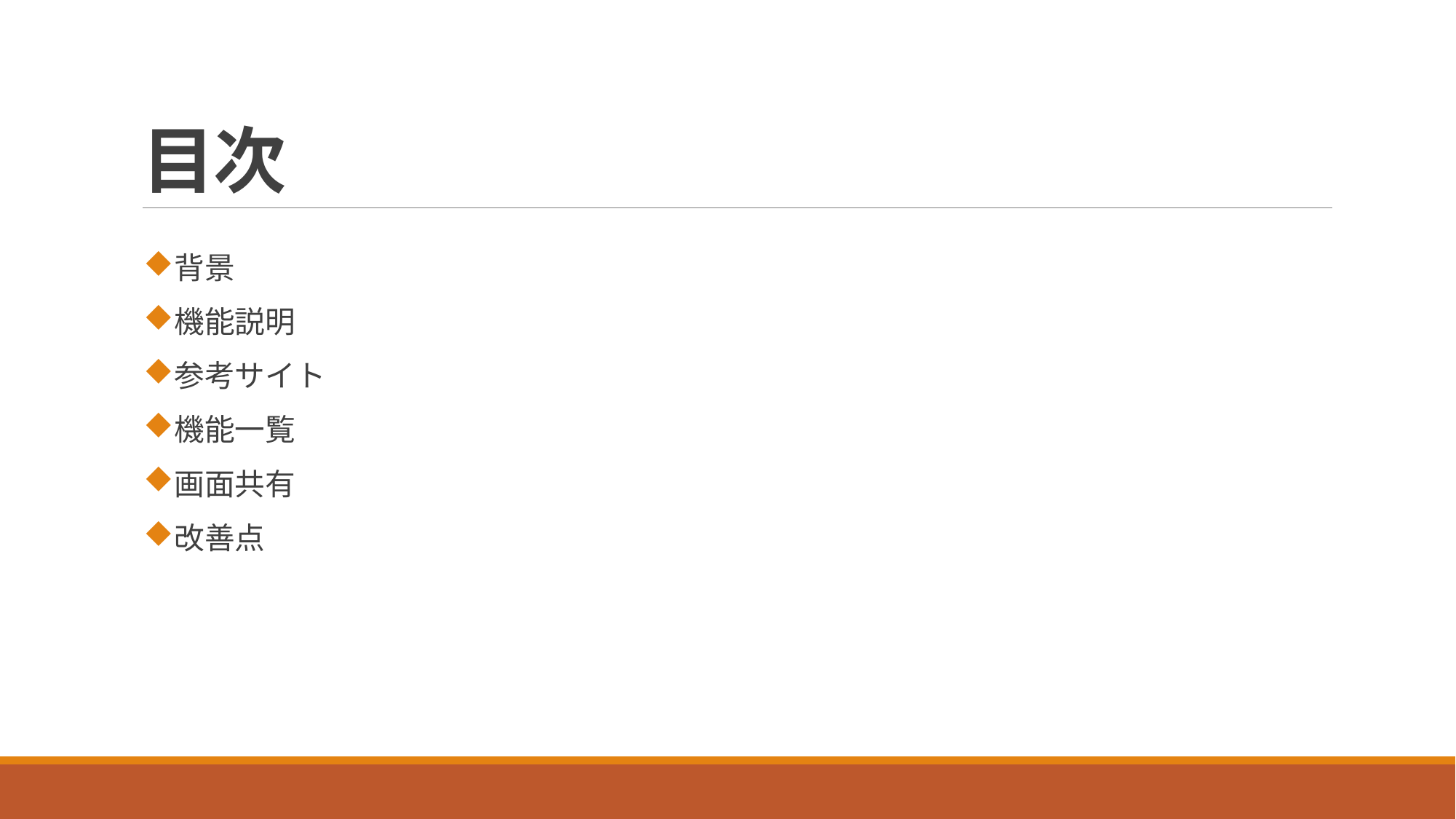

目次
背景
機能説明
参考サイト
機能一覧
画面共有
改善点
# 目次